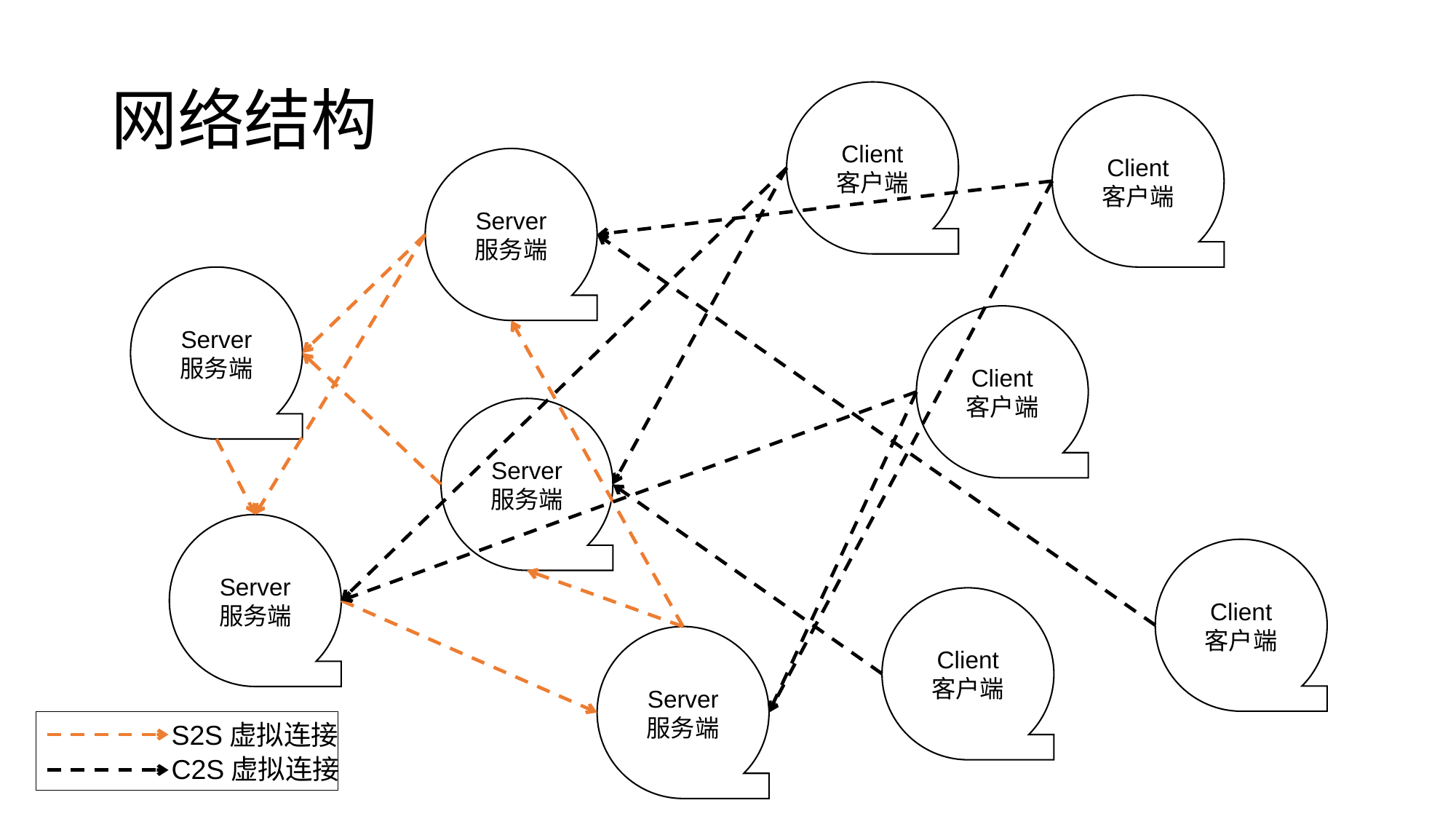

# 网络结构
Client
客户端
Client
客户端
Server
服务端
Server
服务端
Client
客户端
Server
服务端
Server
服务端
Client
客户端
Client
客户端
Server
服务端

S2S虚拟连接
C2S虚拟连接